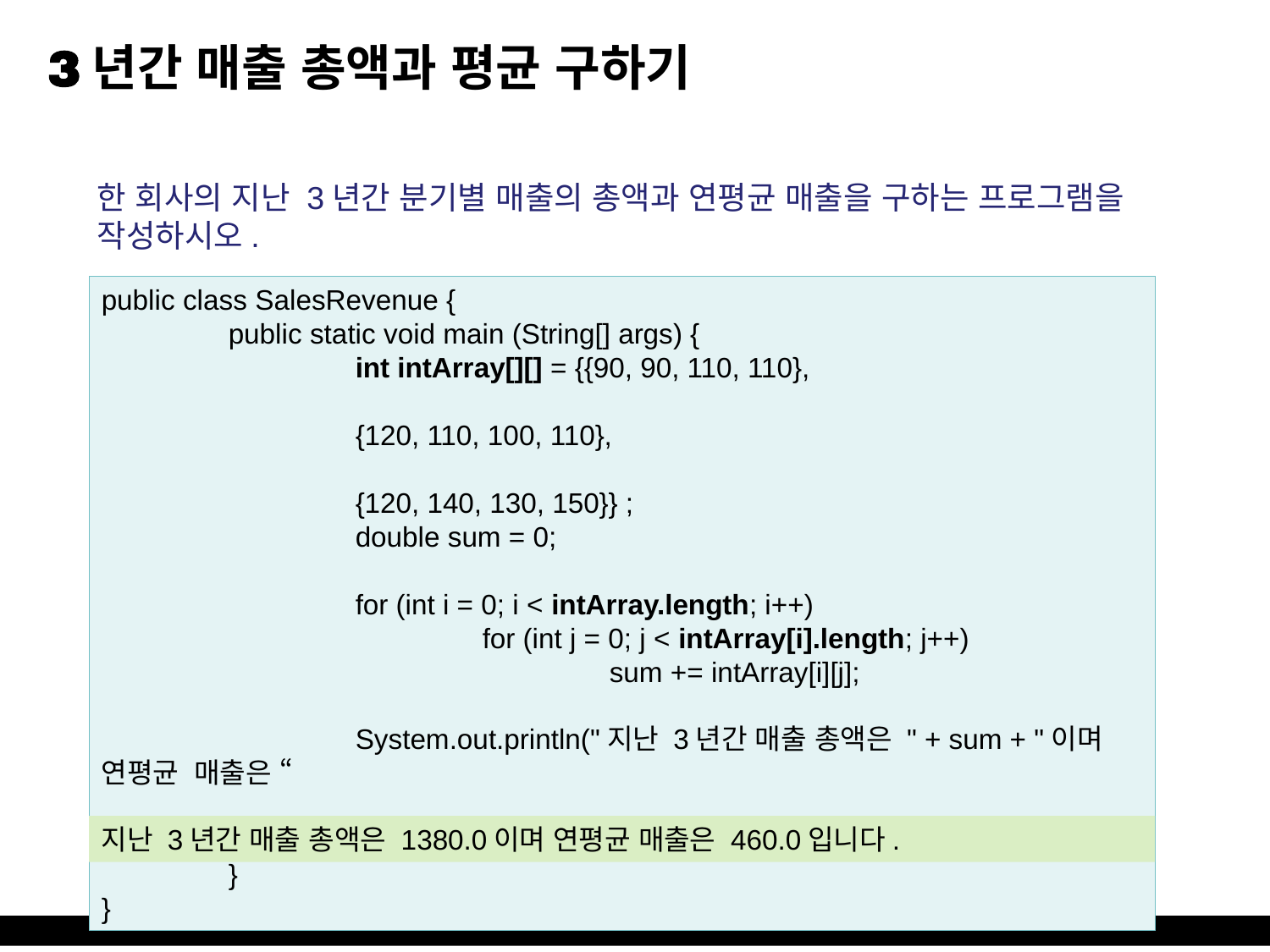

# 3년간 매출 총액과 평균 구하기
한 회사의 지난 3년간 분기별 매출의 총액과 연평균 매출을 구하는 프로그램을 작성하시오.
public class SalesRevenue {
	public static void main (String[] args) {
		int intArray[][] = {{90, 90, 110, 110},
										{120, 110, 100, 110},
										{120, 140, 130, 150}} ;
		double sum = 0;

		for (int i = 0; i < intArray.length; i++)
			for (int j = 0; j < intArray[i].length; j++)
				sum += intArray[i][j];

		System.out.println("지난 3년간 매출 총액은 " + sum + "이며 연평균  매출은 “
											 +  sum/intArray.length + "입니다.");
	}
}
지난 3년간 매출 총액은 1380.0이며 연평균 매출은 460.0입니다.